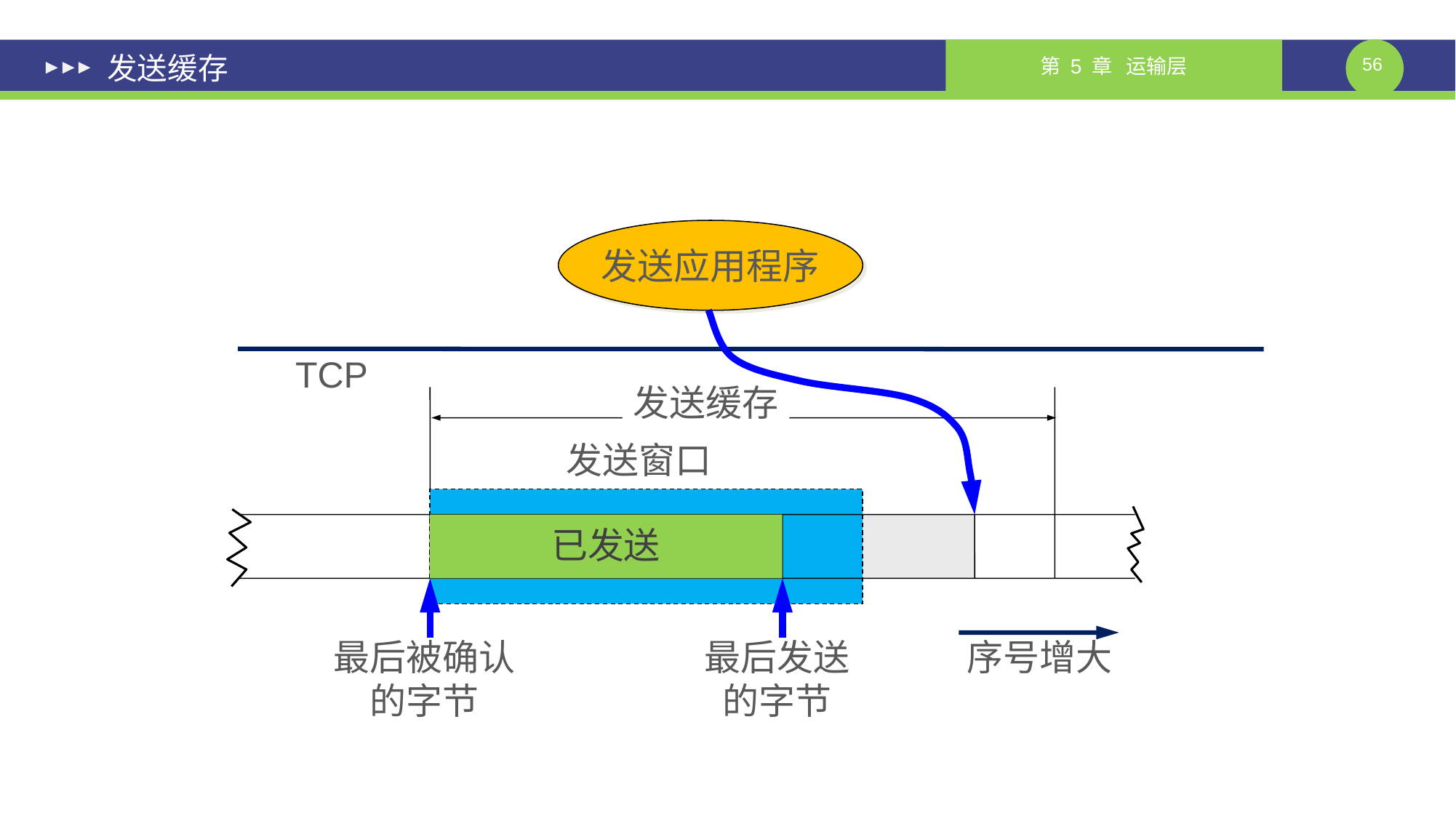

# 发送缓存
发送应用程序

TCP

发送缓存

发送窗口

已发送

序号增大
最后被确认
的字节
最后发送
的字节

课件制作人：谢钧  谢希仁